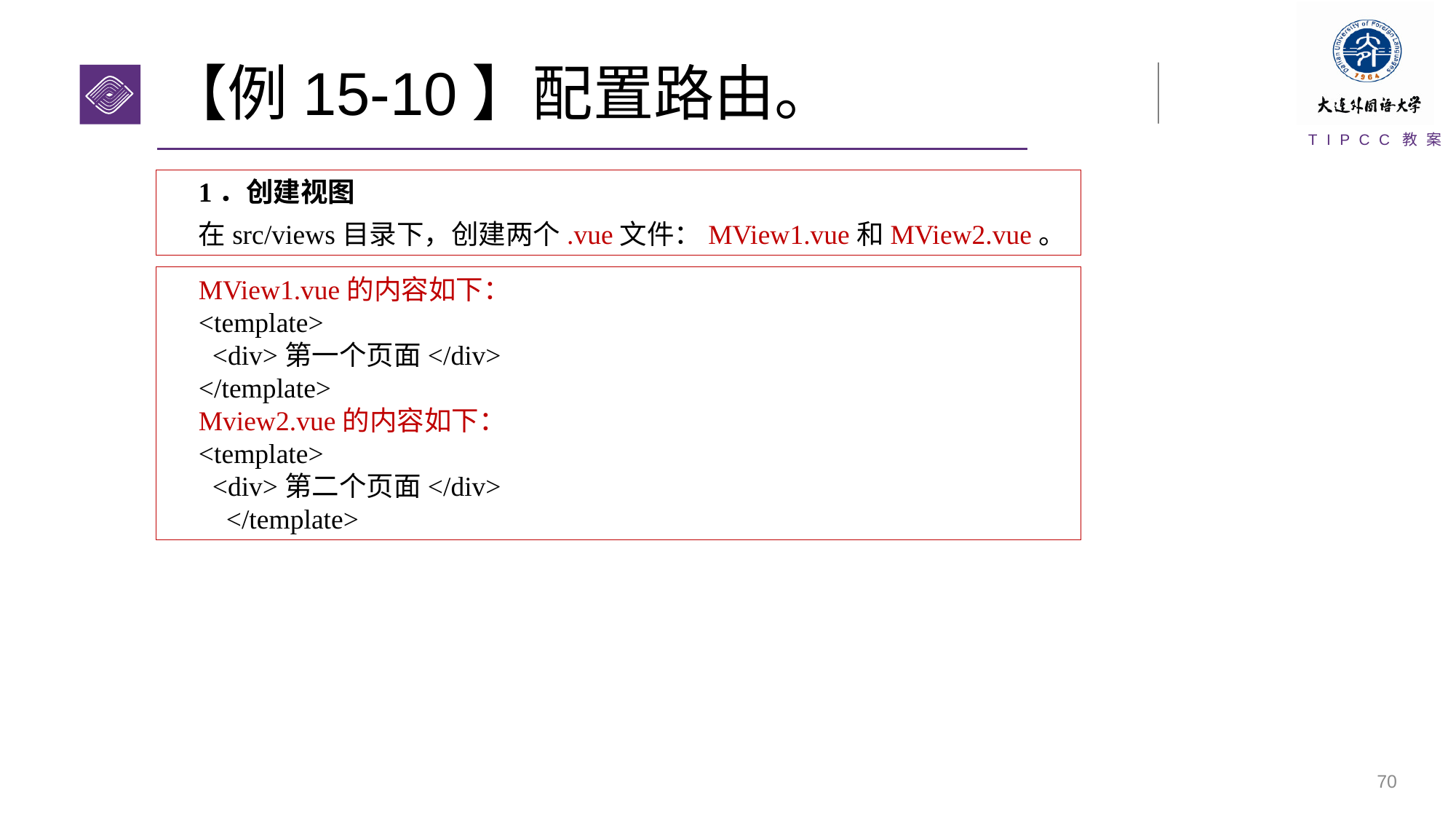

# 【例15-10】配置路由。
1．创建视图
在src/views目录下，创建两个.vue文件：MView1.vue和MView2.vue。
MView1.vue的内容如下：
<template>
  <div>第一个页面</div>
</template>
Mview2.vue的内容如下：
<template>
  <div>第二个页面</div>
    </template>
70